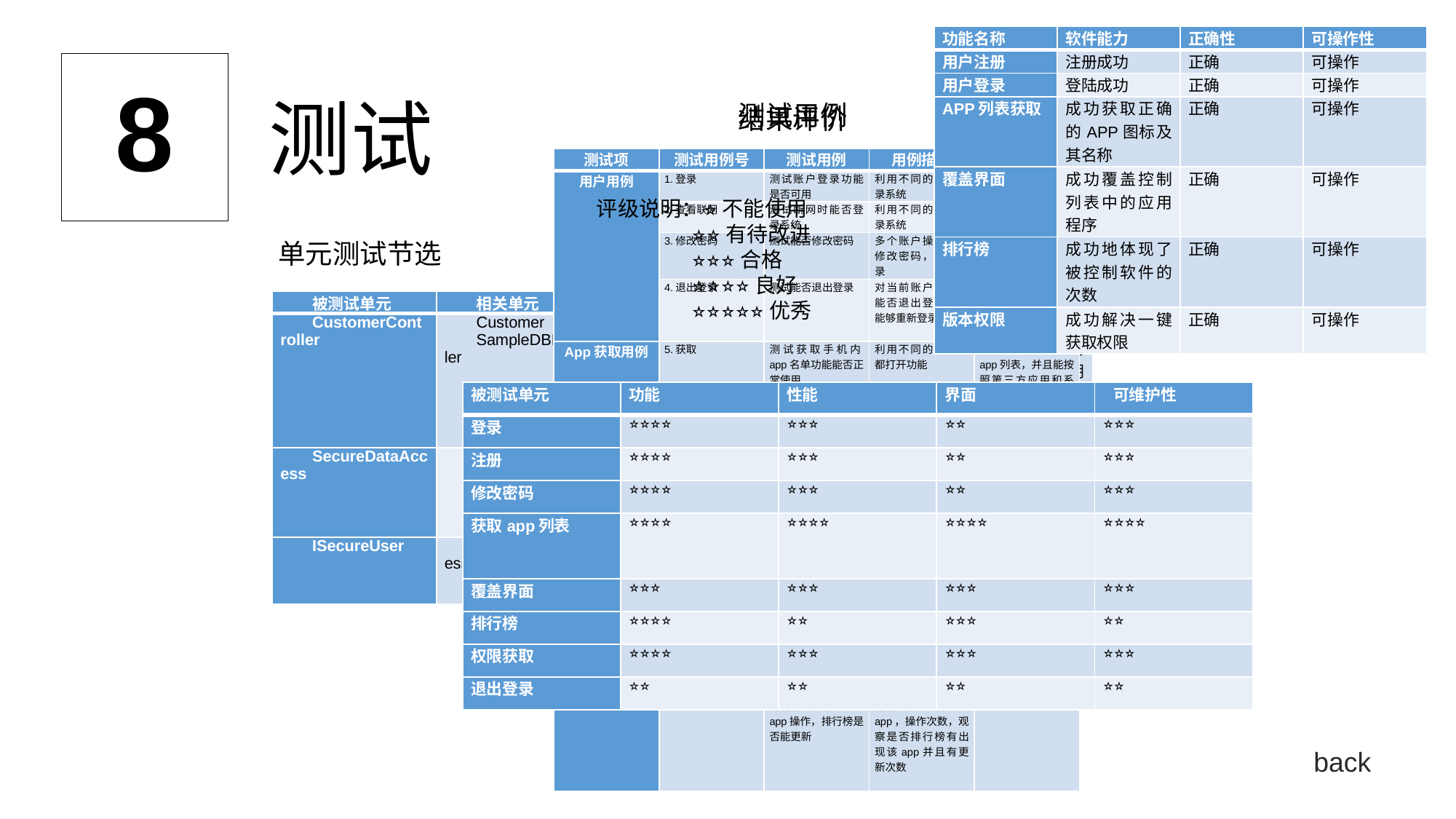

| 功能名称 | 软件能力 | 正确性 | 可操作性 |
| --- | --- | --- | --- |
| 用户注册 | 注册成功 | 正确 | 可操作 |
| 用户登录 | 登陆成功 | 正确 | 可操作 |
| APP列表获取 | 成功获取正确的APP图标及其名称 | 正确 | 可操作 |
| 覆盖界面 | 成功覆盖控制列表中的应用程序 | 正确 | 可操作 |
| 排行榜 | 成功地体现了被控制软件的次数 | 正确 | 可操作 |
| 版本权限 | 成功解决一键获取权限 | 正确 | 可操作 |
8
测试
测试用例
结果评价
| 测试项 | 测试用例号 | 测试用例 | 用例描述 | 测试结论 |
| --- | --- | --- | --- | --- |
| 用户用例 | 1.登录 | 测试账户登录功能是否可用 | 利用不同的账户登录系统 | 错误的账户不能进入系统 |
|  | 2.查看联网 | 测试断网时能否登录系统 | 利用不同的账户登录系统 | 没有网络时无法登录 |
|  | 3.修改密码 | 测试能否修改密码 | 多个账户操作，都修改密码，重新登录 | 可以修改密码 |
|  | 4.退出登录 | 测试能否退出登录 | 对当前账户操作，能否退出登录并且能够重新登录 | 可以退出登录 |
| App获取用例 | 5.获取 | 测试获取手机内app名单功能能否正常使用 | 利用不同的手机，都打开功能 | 可以获取手机里的app列表，并且能按照第三方应用和系统应用区分 |
|  | 6.增删改 | 测试获取的app名单是否会动态改变 | 在同一部手机里卸载或者安装其他软件，点击app获取按钮，观察 | App列表会随着手机里的安装情况而改变 |
| 排行榜用例 | 7.获取排行榜 | 测试用户是否能正确获取即时的排行榜信息 | 在多部手机内同时点击排行榜按钮，观察排行榜内容是否一致 | 各部手机的排行榜信息是一致的。 |
|  | 8.更新次数 | 测试更改对app的操作后，排行榜中的次数是否改变。 | 对不同的app进行操作不同的次数，观察排行榜的次数改变和排名改变，在各个手机内都能体现 | 排行榜能够及时更新 |
|  | 9.增加排行榜 | 测试对一个没有在排行榜中出现过的app操作，排行榜是否能更新 | 安装一些没有在排行榜中登记过的app，操作次数，观察是否排行榜有出现该app并且有更新次数 | 排行榜能够及时更新 |
评级说明：⭐ 不能使用
          ⭐⭐有待改进
          ⭐⭐⭐合格
          ⭐⭐⭐⭐良好
          ⭐⭐⭐⭐⭐优秀

单元测试节选
| 被测试单元 | 相关单元 | 所属子系统 | 单元设计 | 单元测试 |
| --- | --- | --- | --- | --- |
| CustomerController | Customer SampleDBHandler | 注册登录 | 客户的控制类，向系统发送客户的操作请求并调用系统方法进行处理，处理成功后反馈给用户 | 对控制类发送操作请求，并检查对比访问结果与操作预期结果 |
| SecureDataAccess | ISecureUser | 注册登录 | 调用数据的存储过程通过用户ID从数据库中获取用户信息 | 给定5个测试ID，检查返回结果是否符合预期 |
| ISecureUser | SecureDataAccesslSecureCustomer | 注册登录 | 通过用户ID和用户密码判断该用户是否为合法登录 | 给定五组用户ID通过判断结果与预期对比 |
| 被测试单元 | 功能 | 性能 | 界面 | 可维护性 |
| --- | --- | --- | --- | --- |
| 登录 | ⭐⭐⭐⭐ | ⭐⭐⭐ | ⭐⭐ | ⭐⭐⭐ |
| 注册 | ⭐⭐⭐⭐ | ⭐⭐⭐ | ⭐⭐ | ⭐⭐⭐ |
| 修改密码 | ⭐⭐⭐⭐ | ⭐⭐⭐ | ⭐⭐ | ⭐⭐⭐ |
| 获取app列表 | ⭐⭐⭐⭐ | ⭐⭐⭐⭐ | ⭐⭐⭐⭐ | ⭐⭐⭐⭐ |
| 覆盖界面 | ⭐⭐⭐ | ⭐⭐⭐ | ⭐⭐⭐ | ⭐⭐⭐ |
| 排行榜 | ⭐⭐⭐⭐ | ⭐⭐ | ⭐⭐⭐ | ⭐⭐ |
| 权限获取 | ⭐⭐⭐⭐ | ⭐⭐⭐ | ⭐⭐⭐ | ⭐⭐⭐ |
| 退出登录 | ⭐⭐ | ⭐⭐ | ⭐⭐ | ⭐⭐ |
back